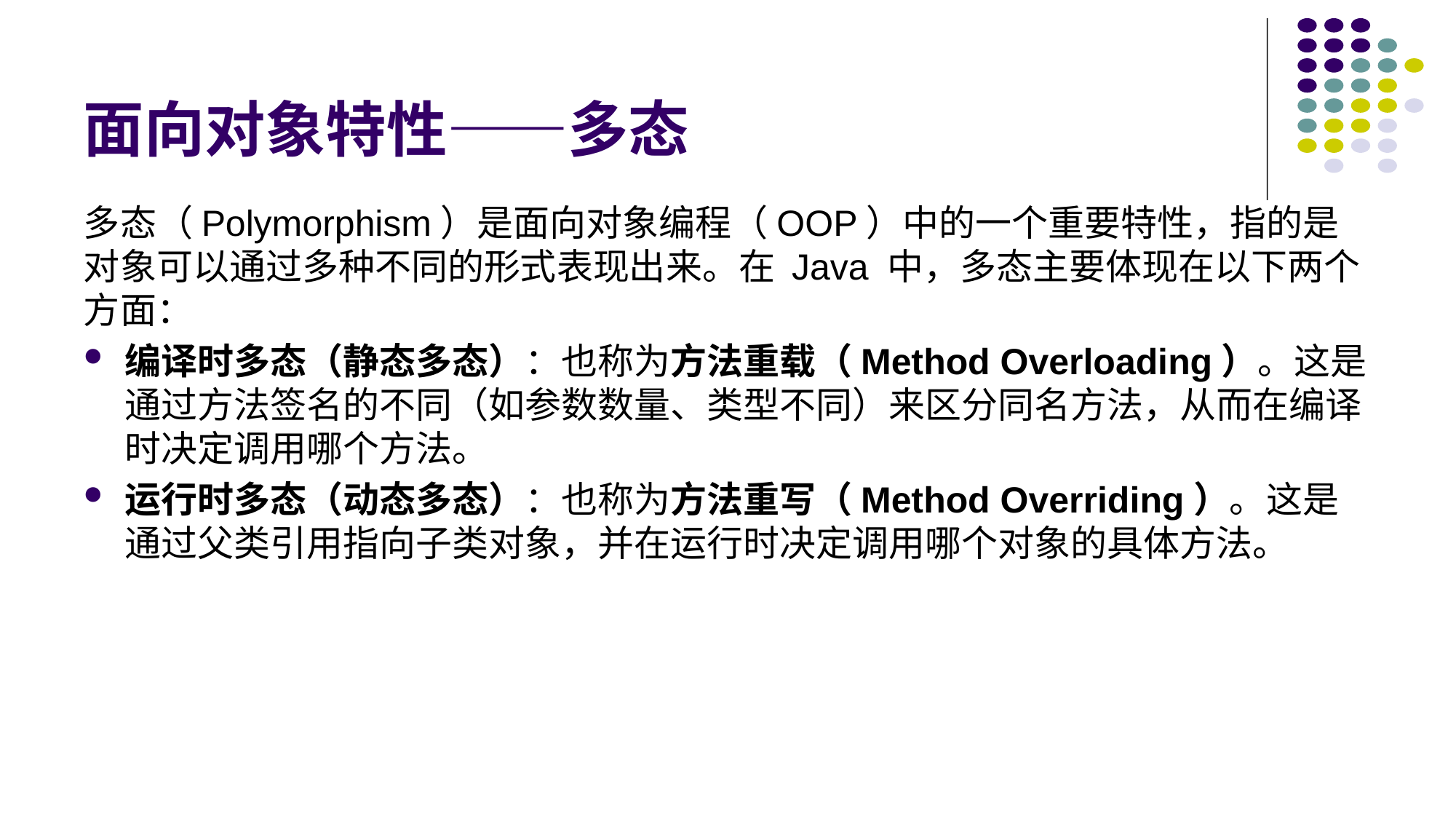

# 面向对象特性——多态
多态（Polymorphism）是面向对象编程（OOP）中的一个重要特性，指的是对象可以通过多种不同的形式表现出来。在 Java 中，多态主要体现在以下两个方面：
编译时多态（静态多态）：也称为方法重载（Method Overloading）。这是通过方法签名的不同（如参数数量、类型不同）来区分同名方法，从而在编译时决定调用哪个方法。
运行时多态（动态多态）：也称为方法重写（Method Overriding）。这是通过父类引用指向子类对象，并在运行时决定调用哪个对象的具体方法。

68